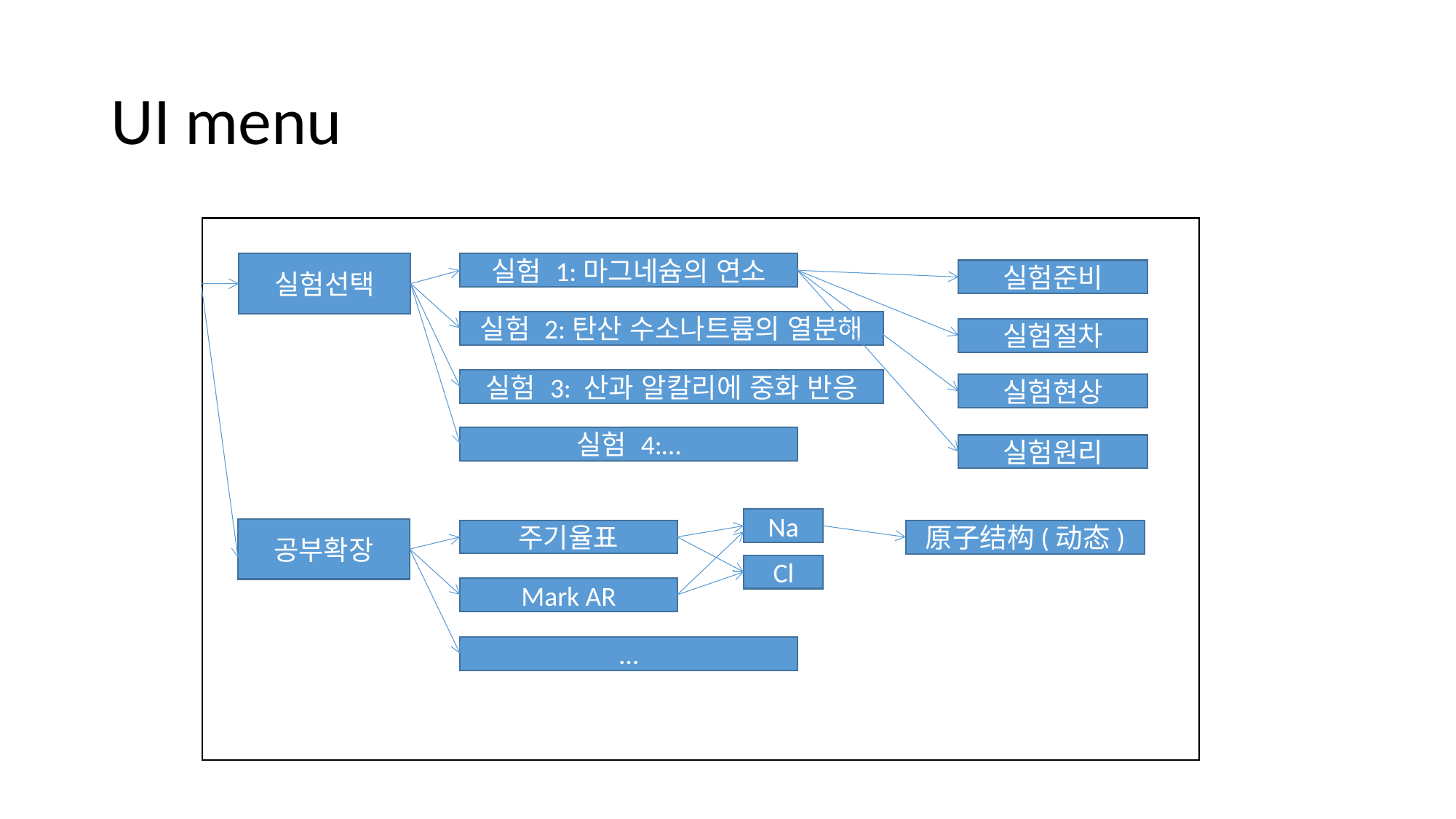

# UI menu

실험선택
실험 1:마그네슘의 연소
실험준비
실험 2:탄산 수소나트륨의 열분해
실험절차
실험 3: 산과 알칼리에 중화 반응
실험현상
실험 4:…
실험원리
Na
공부확장
주기율표
原子结构(动态)
Cl
Mark AR
…